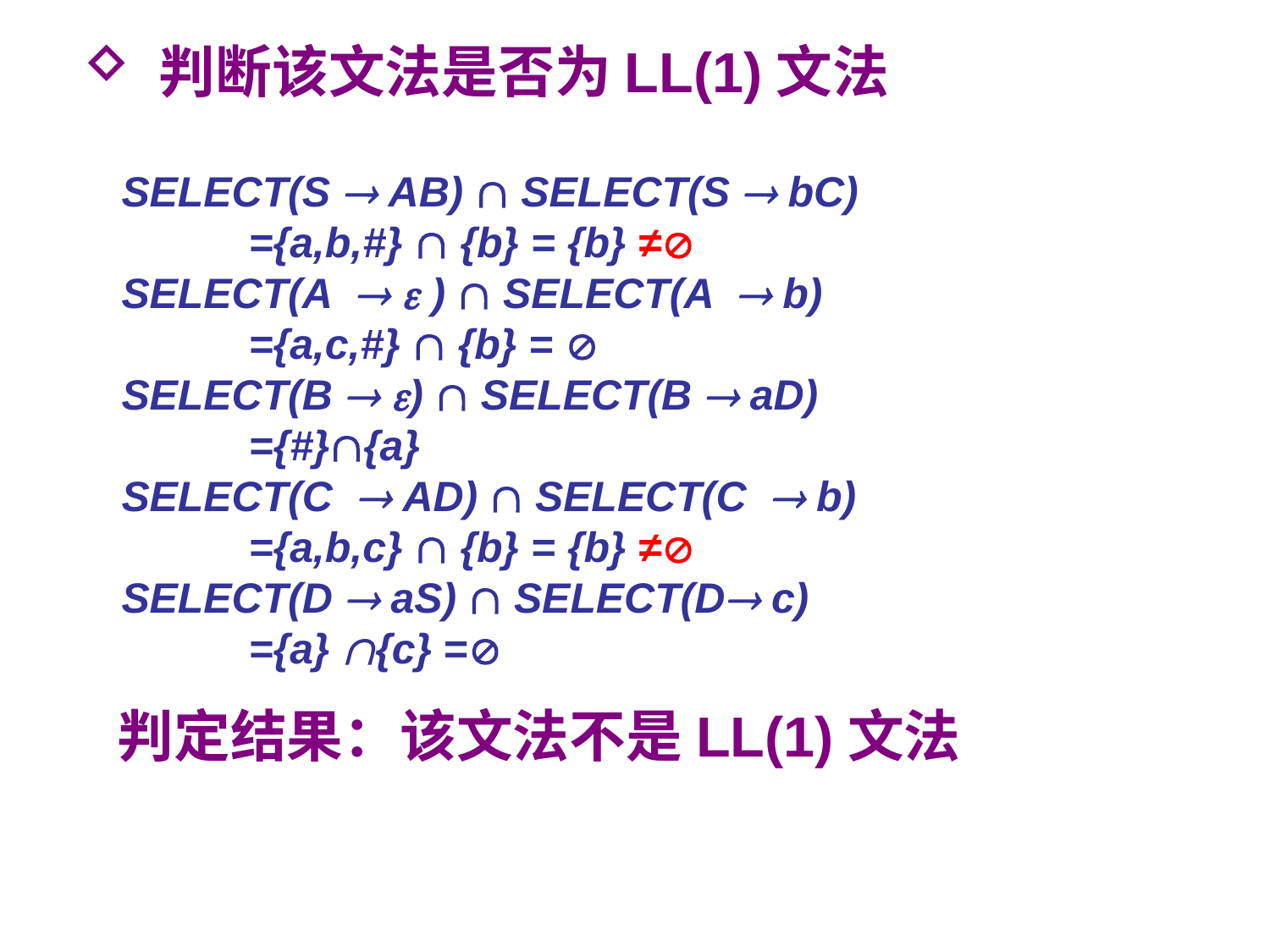

判断该文法是否为LL(1)文法
SELECT(S → AB) ∩ SELECT(S → bC)
	={a,b,#} ∩ {b} = {b} ≠∅
SELECT(A  → ε ) ∩ SELECT(A  → b)
	={a,c,#} ∩ {b} = ∅
SELECT(B → ε) ∩ SELECT(B → aD)
	={#}∩{a}
SELECT(C  → AD) ∩ SELECT(C  → b)
	={a,b,c} ∩ {b} = {b} ≠∅
SELECT(D → aS) ∩ SELECT(D→ c)
	={a} ∩{c} =∅
判定结果：该文法不是LL(1)文法